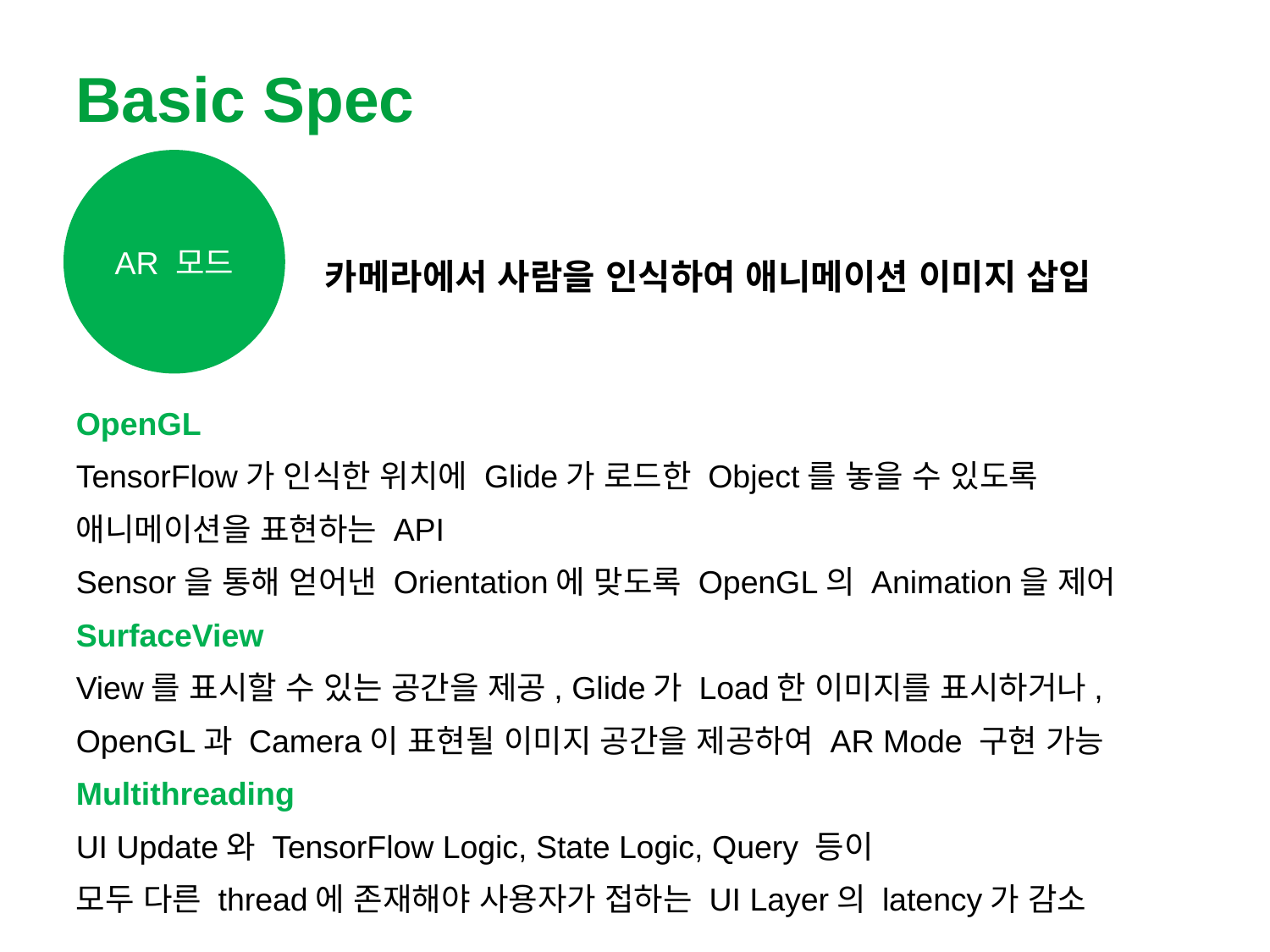

# Basic Spec
AR 모드
카메라에서 사람을 인식하여 애니메이션 이미지 삽입
OpenGL
TensorFlow가 인식한 위치에 Glide가 로드한 Object를 놓을 수 있도록
애니메이션을 표현하는 API
Sensor을 통해 얻어낸 Orientation에 맞도록 OpenGL의 Animation을 제어
SurfaceView
View를 표시할 수 있는 공간을 제공, Glide가 Load한 이미지를 표시하거나,
OpenGL과 Camera이 표현될 이미지 공간을 제공하여 AR Mode 구현 가능
Multithreading
UI Update와 TensorFlow Logic, State Logic, Query 등이
모두 다른 thread에 존재해야 사용자가 접하는 UI Layer의 latency가 감소